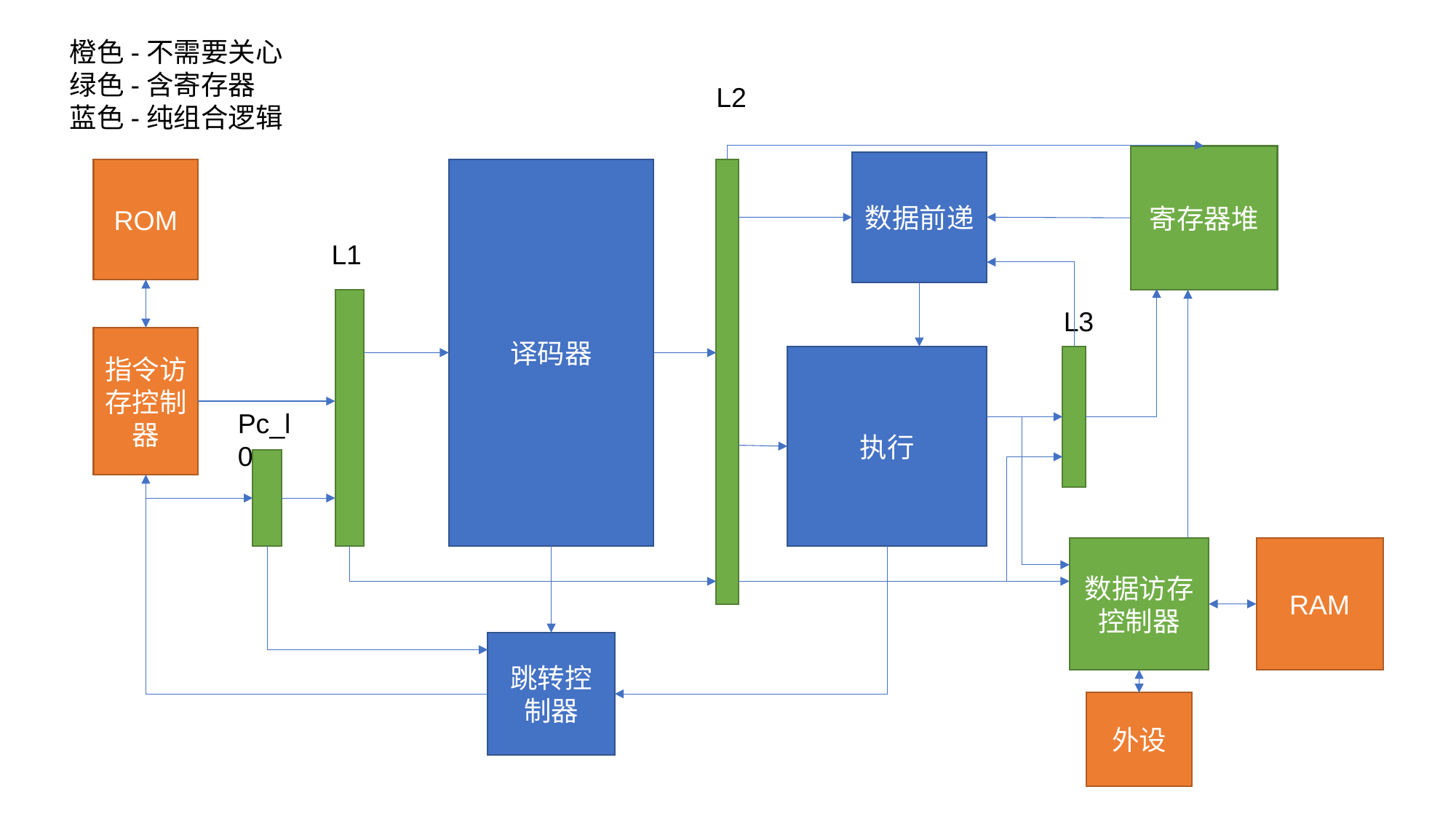

橙色-不需要关心
绿色-含寄存器
蓝色-纯组合逻辑
L2
寄存器堆
数据前递

ROM
译码器
L1

L3
指令访存控制器
执行

Pc_l0

数据访存控制器
RAM
跳转控制器
外设